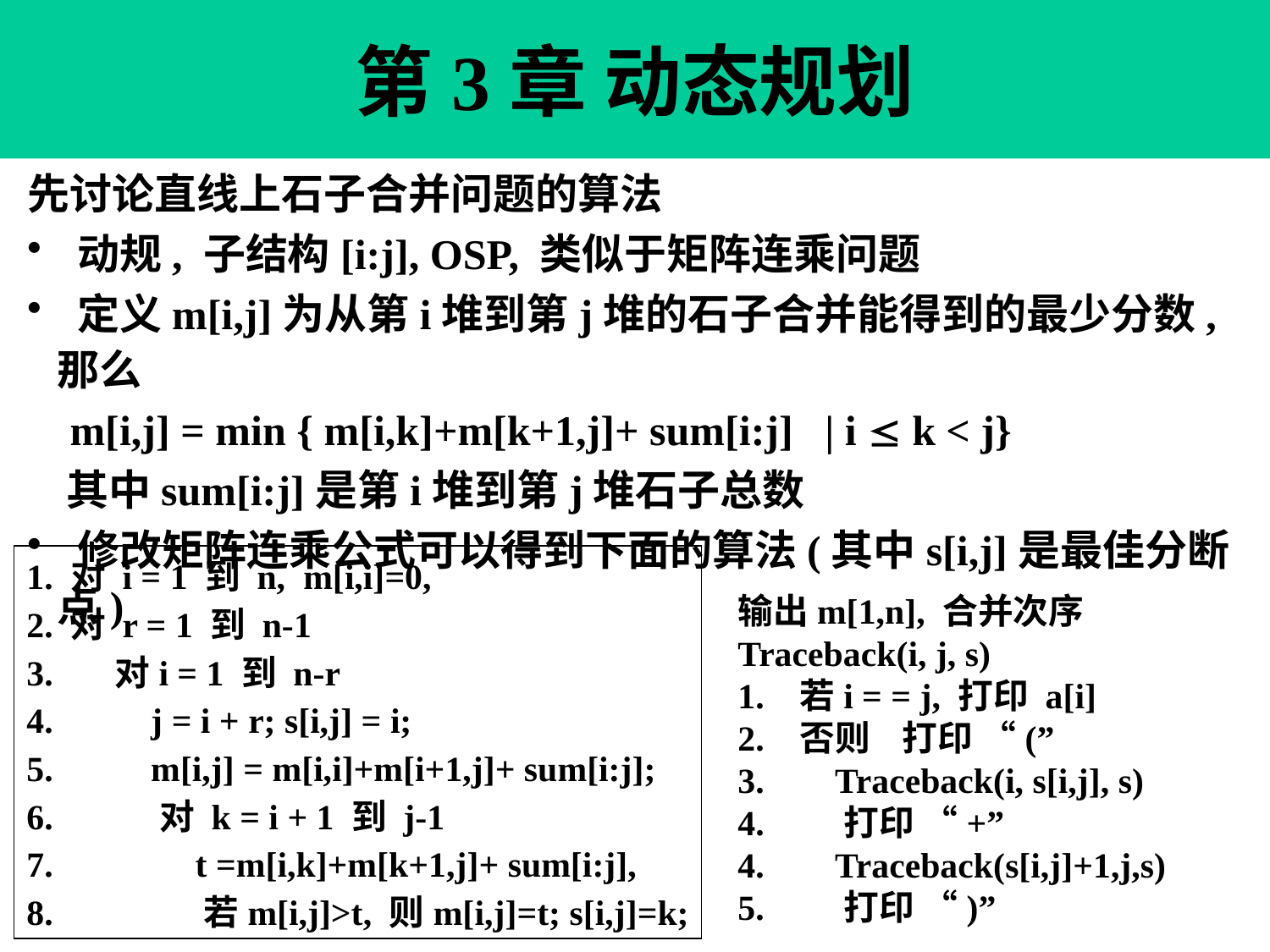

第3章 动态规划
先讨论直线上石子合并问题的算法
 动规, 子结构[i:j], OSP, 类似于矩阵连乘问题
 定义m[i,j]为从第i堆到第j堆的石子合并能得到的最少分数, 那么
    m[i,j] = min { m[i,k]+m[k+1,j]+ sum[i:j]   | i ≤ k < j}
   其中sum[i:j]是第i堆到第j堆石子总数
 修改矩阵连乘公式可以得到下面的算法(其中s[i,j]是最佳分断点)
1. 对 i = 1 到 n,  m[i,i]=0,
2. 对 r = 1 到 n-1
3.      对i = 1 到 n-r
4.           j = i + r; s[i,j] = i;
5.           m[i,j] = m[i,i]+m[i+1,j]+ sum[i:j];
6.           对 k = i + 1 到 j-1
7.                t =m[i,k]+m[k+1,j]+ sum[i:j],
8.                若m[i,j]>t, 则m[i,j]=t; s[i,j]=k;
输出m[1,n], 合并次序
Traceback(i, j, s)
1.   若i = = j, 打印 a[i]
2.   否则    打印 “(”
3.        Traceback(i, s[i,j], s)
4.        打印 “+”
4.        Traceback(s[i,j]+1,j,s)
5.        打印 “)”